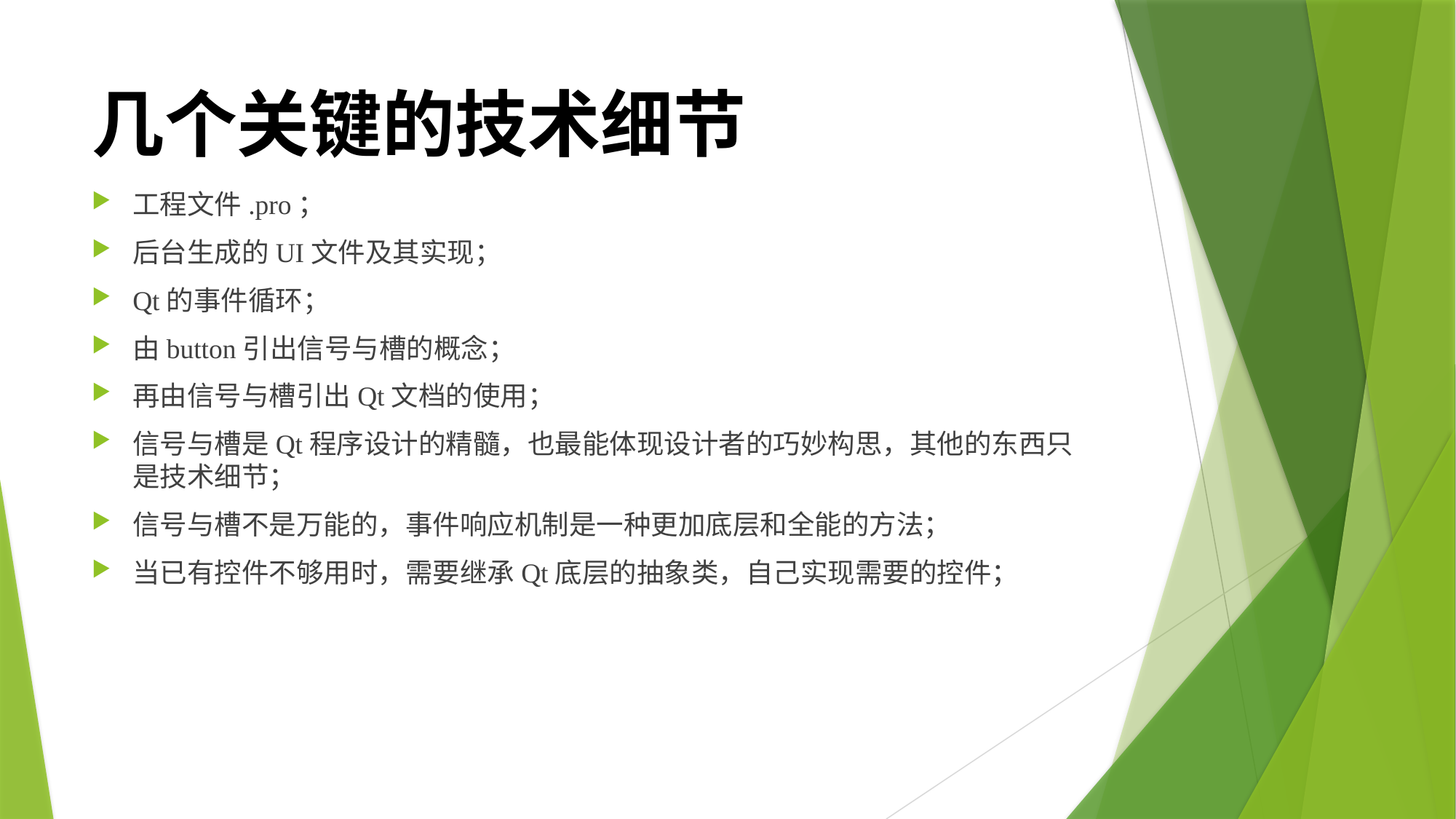

# 几个关键的技术细节
工程文件.pro；
后台生成的UI文件及其实现；
Qt的事件循环；
由button引出信号与槽的概念；
再由信号与槽引出Qt文档的使用；
信号与槽是Qt程序设计的精髓，也最能体现设计者的巧妙构思，其他的东西只是技术细节；
信号与槽不是万能的，事件响应机制是一种更加底层和全能的方法；
当已有控件不够用时，需要继承Qt底层的抽象类，自己实现需要的控件；